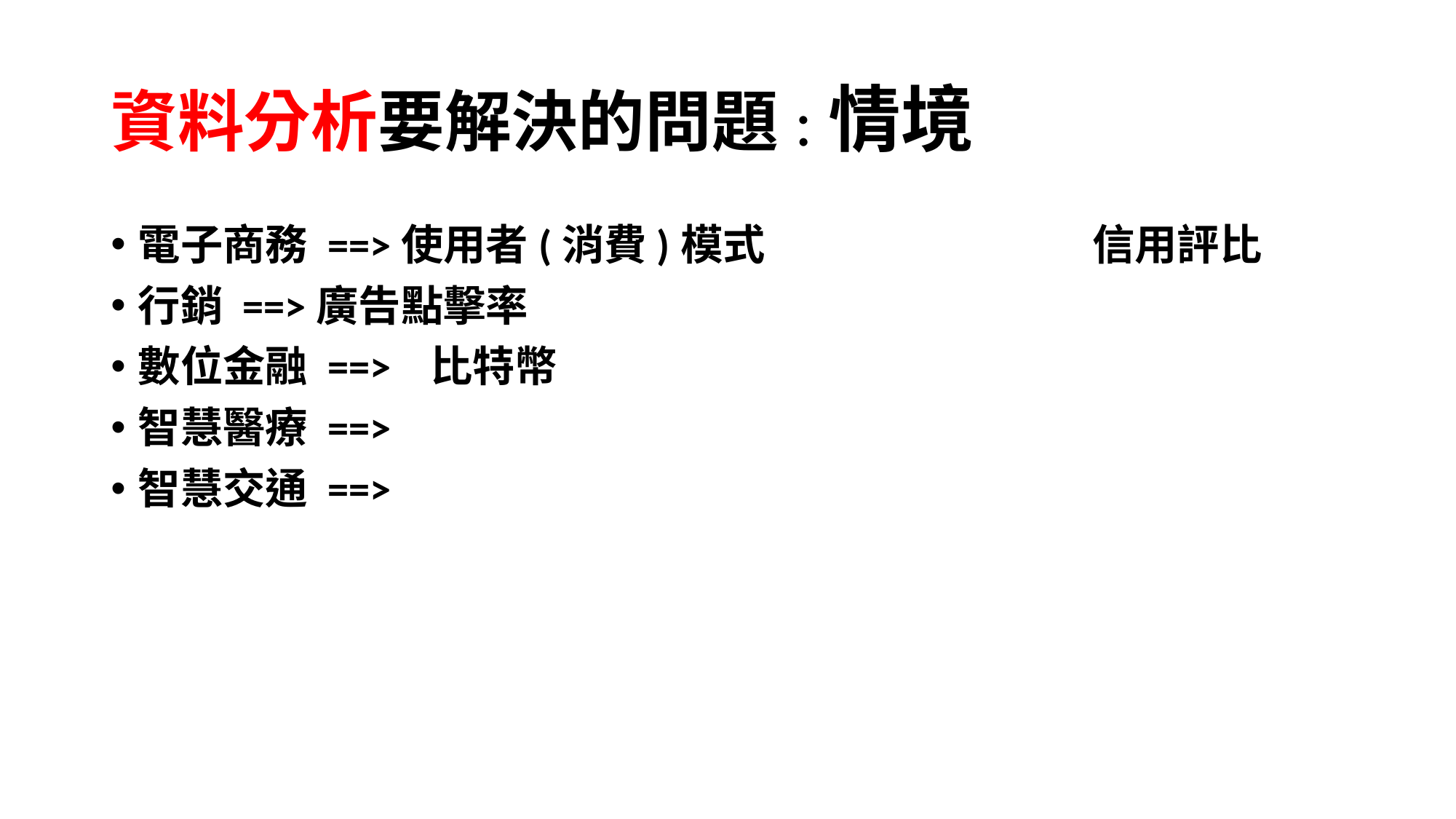

# 資料分析要解決的問題:情境
電子商務 ==>使用者(消費)模式                                  信用評比
行銷 ==>廣告點擊率
數位金融 ==>   比特幣
智慧醫療 ==>
智慧交通 ==>